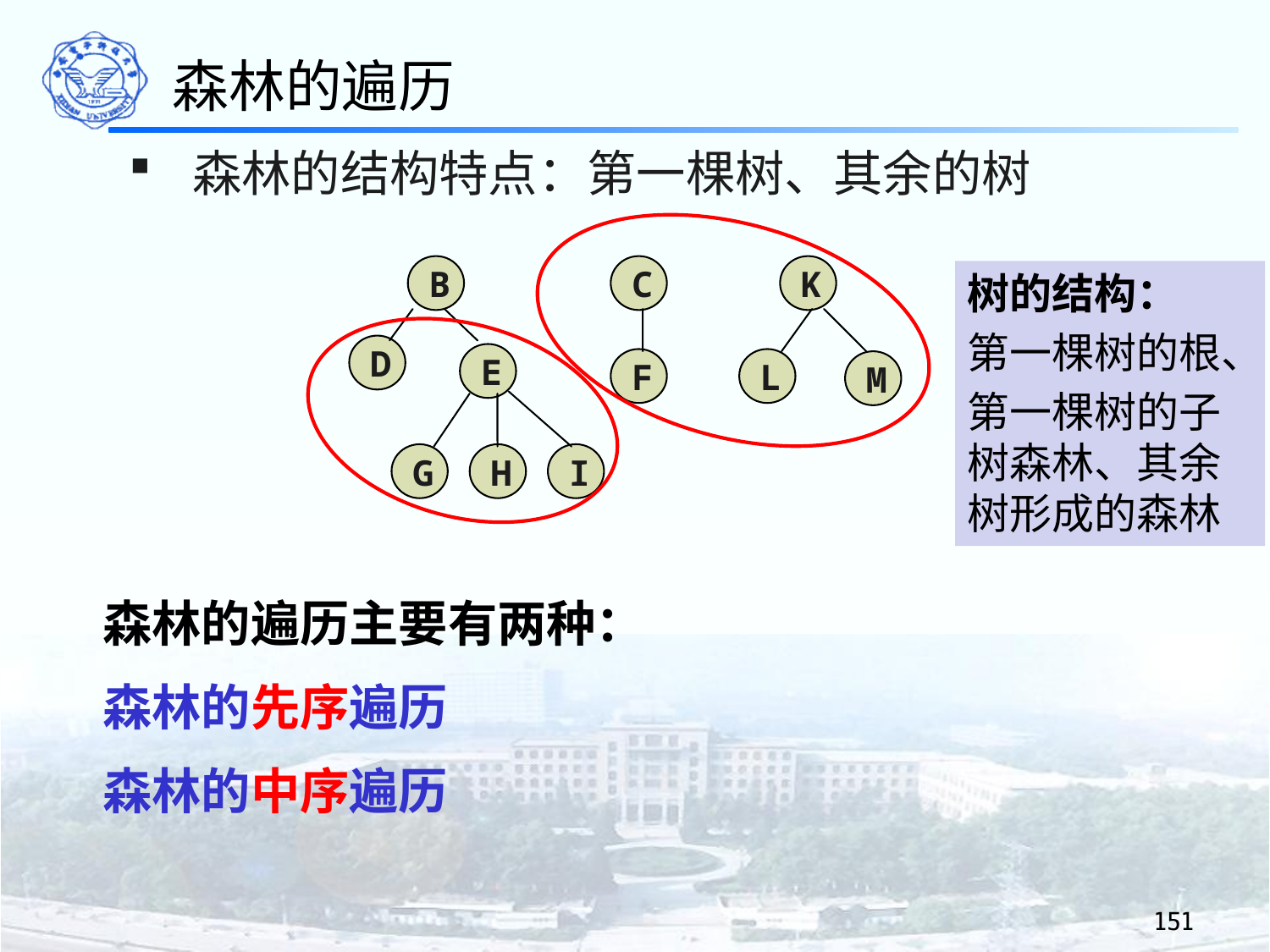

森林的遍历
  森林的结构特点：第一棵树、其余的树

B

C

K
树的结构：
第一棵树的根、
第一棵树的子树森林、其余树形成的森林

D

E

F

L

M

G

H

I
森林的遍历主要有两种：
森林的先序遍历
森林的中序遍历
151